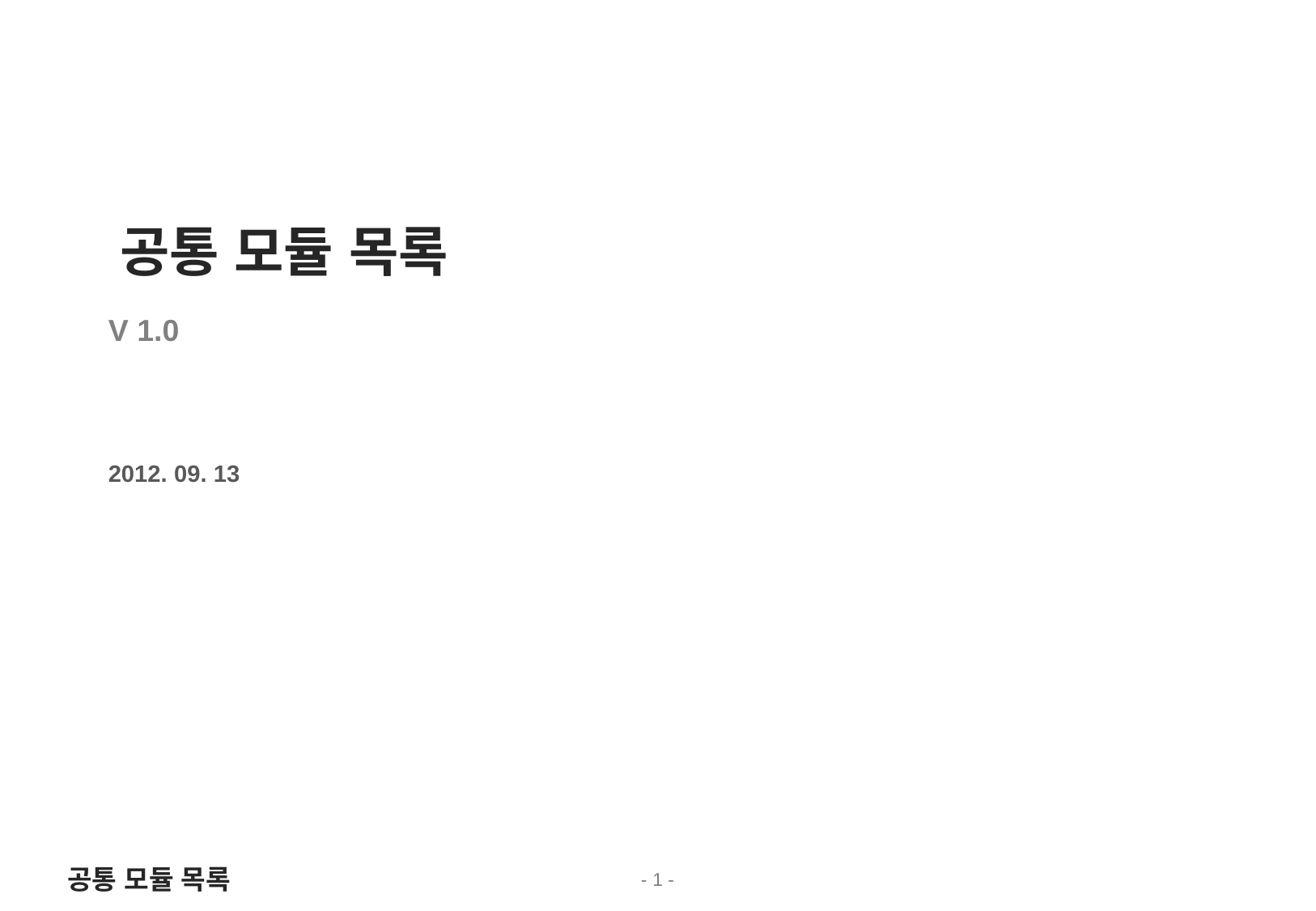

공통 모듈 목록
V 1.0
2012. 09. 13